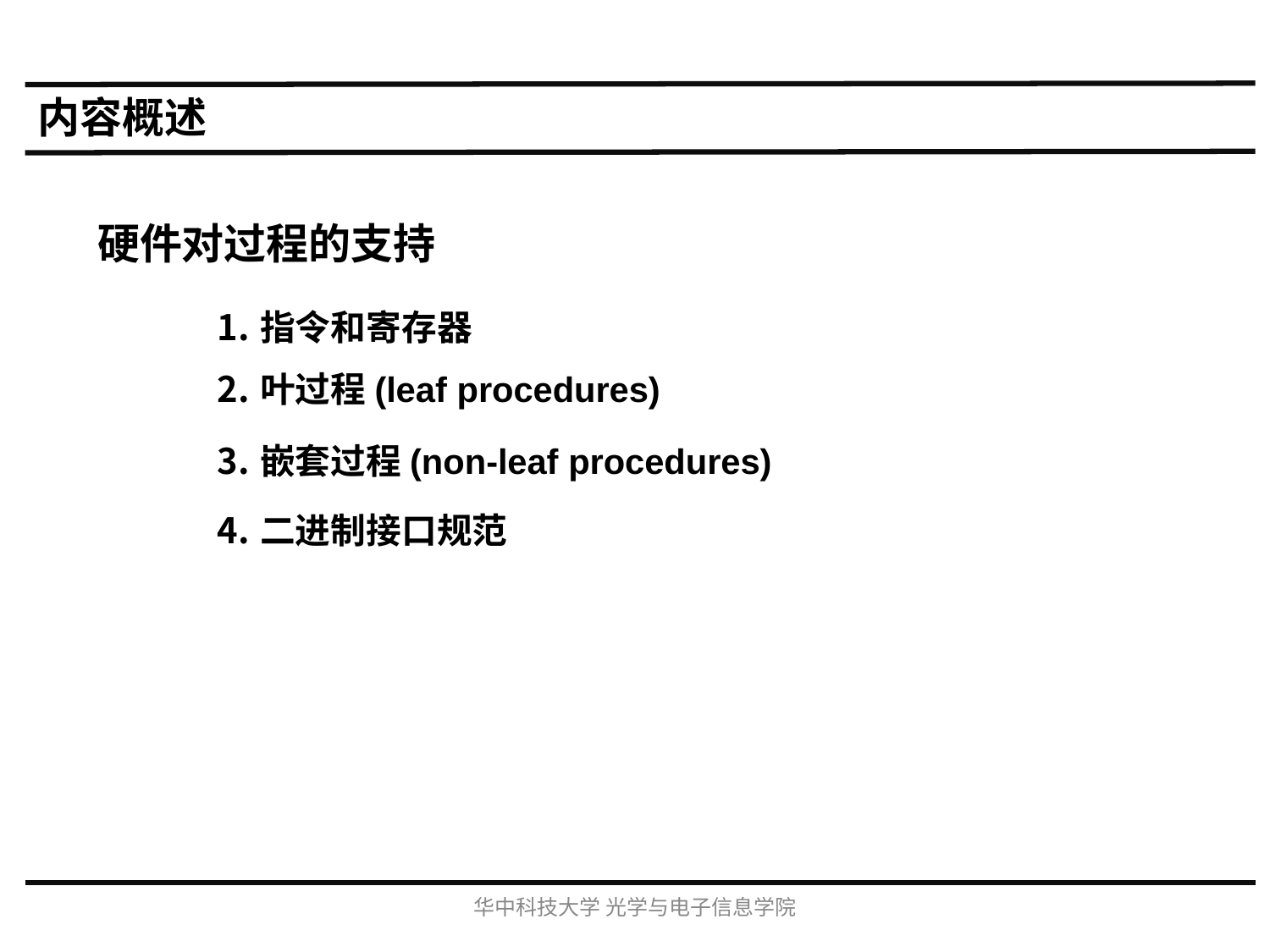

# 内容概述
硬件对过程的支持
指令和寄存器
叶过程(leaf procedures)
嵌套过程(non-leaf procedures)
二进制接口规范
华中科技大学光学与电子信息学院